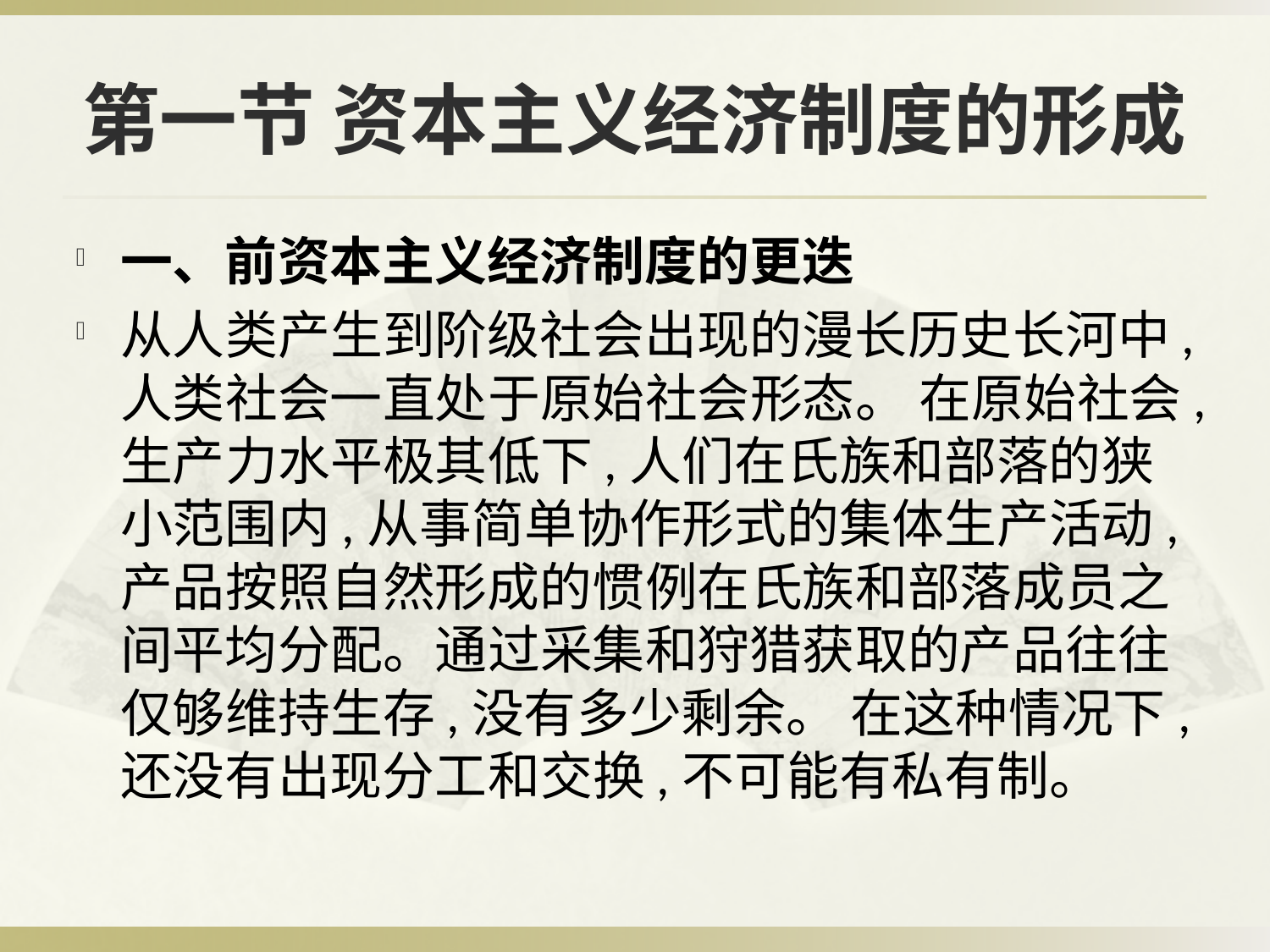

# 第一节 资本主义经济制度的形成
一、前资本主义经济制度的更迭
从人类产生到阶级社会出现的漫长历史长河中,人类社会一直处于原始社会形态。 在原始社会,生产力水平极其低下,人们在氏族和部落的狭小范围内,从事简单协作形式的集体生产活动,产品按照自然形成的惯例在氏族和部落成员之间平均分配。通过采集和狩猎获取的产品往往仅够维持生存,没有多少剩余。 在这种情况下,还没有出现分工和交换,不可能有私有制。